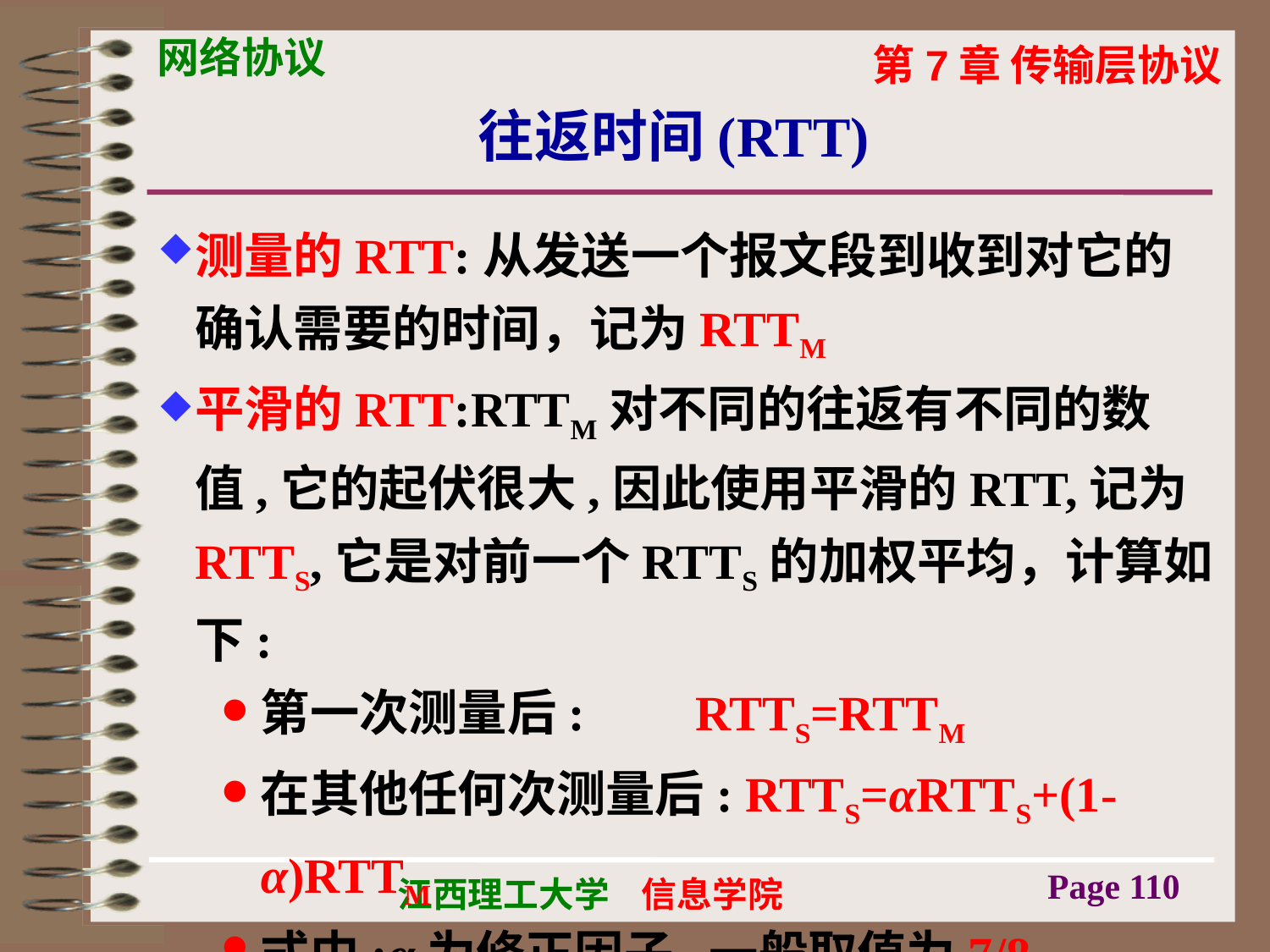

# 往返时间(RTT)
测量的RTT:从发送一个报文段到收到对它的确认需要的时间，记为RTTM
平滑的RTT:RTTM对不同的往返有不同的数值,它的起伏很大,因此使用平滑的RTT,记为RTTS,它是对前一个RTTS的加权平均，计算如下:
第一次测量后:         RTTS=RTTM
在其他任何次测量后: RTTS=αRTTS+(1- α)RTTM
式中:α为修正因子,一般取值为7/8
Page 110